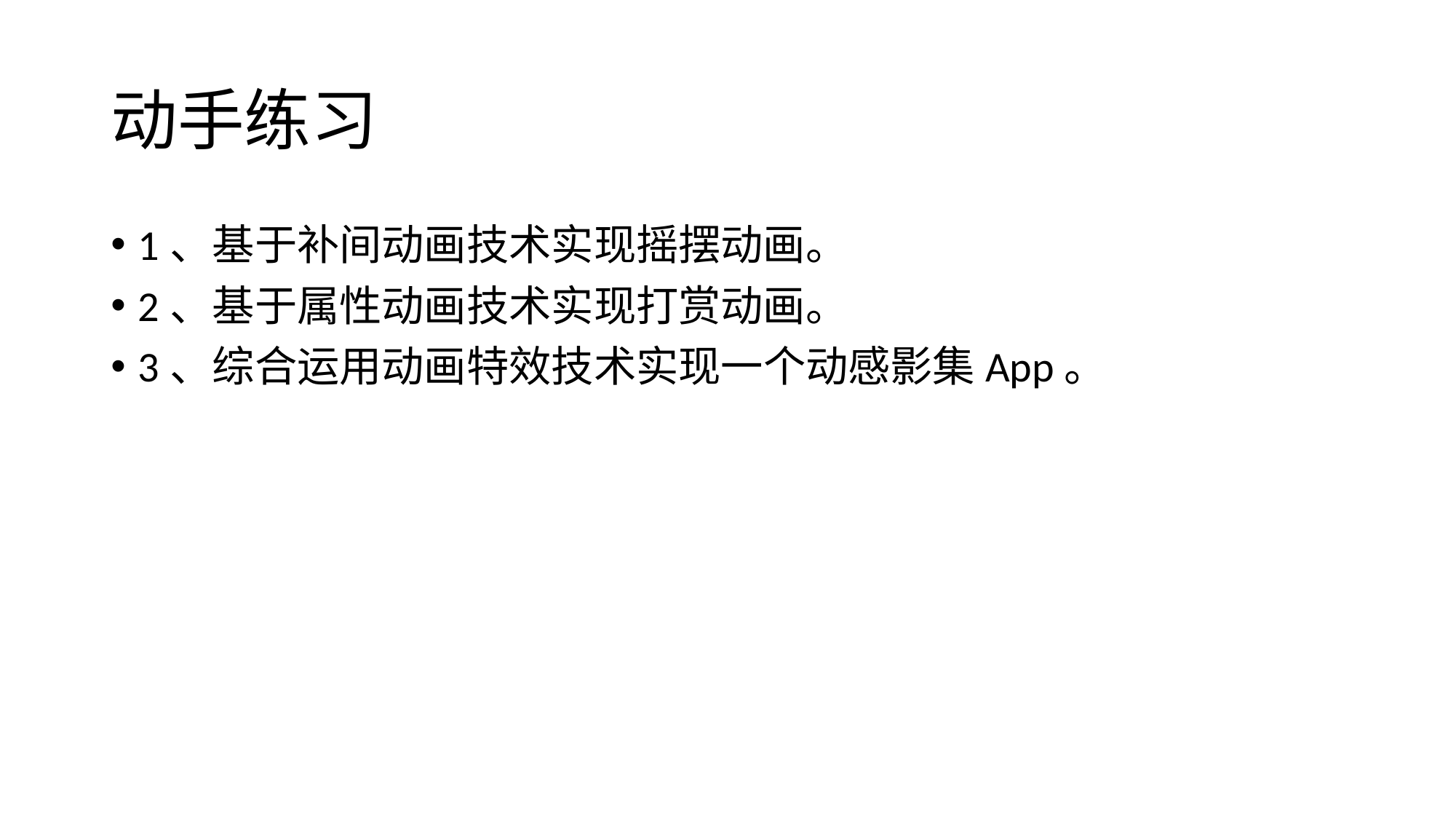

# 动手练习
1、基于补间动画技术实现摇摆动画。
2、基于属性动画技术实现打赏动画。
3、综合运用动画特效技术实现一个动感影集App。